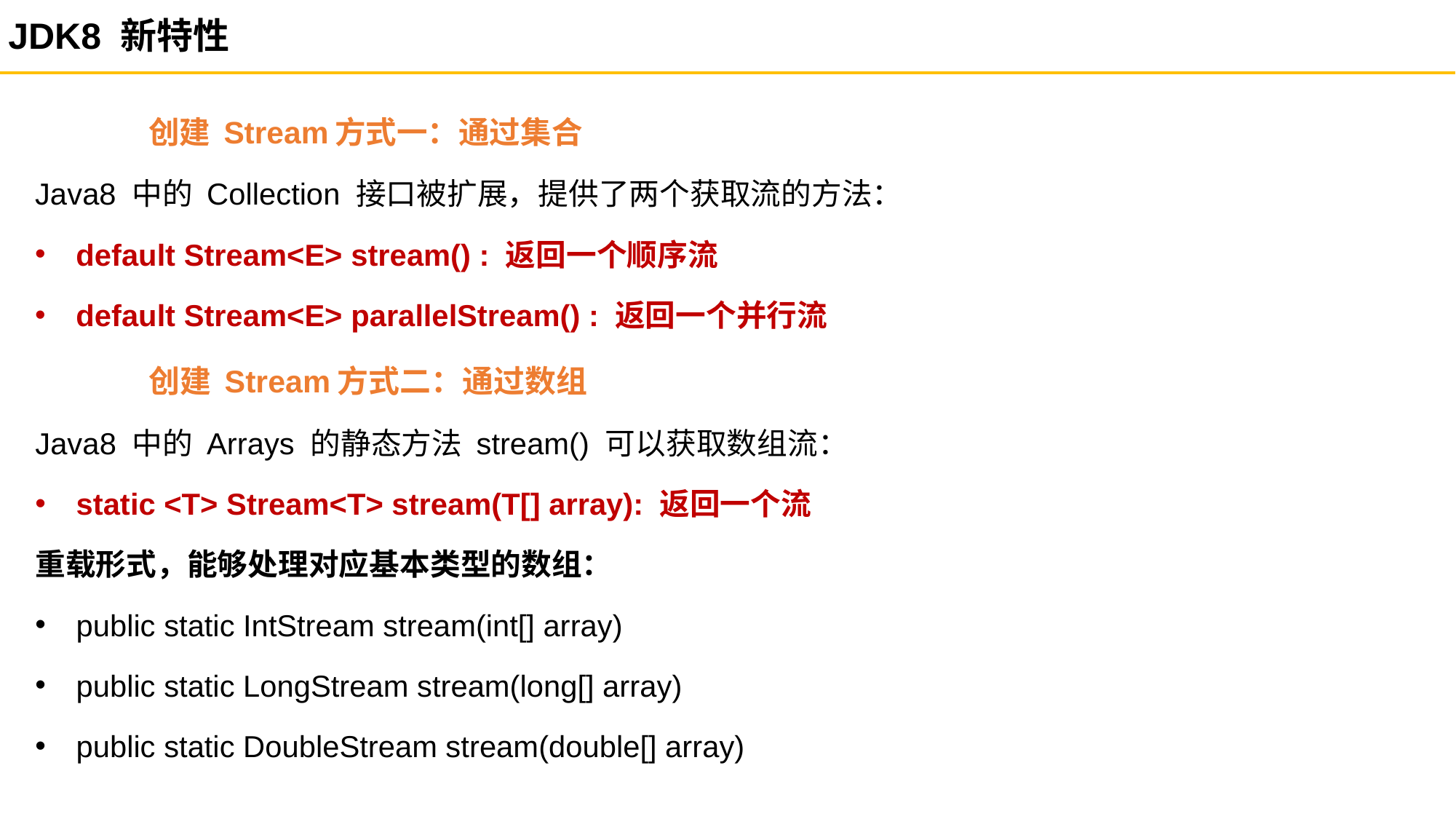

JDK8 新特性
创建 Stream方式一：通过集合
Java8 中的 Collection 接口被扩展，提供了两个获取流的方法：
default Stream<E> stream() : 返回一个顺序流
default Stream<E> parallelStream() : 返回一个并行流
创建 Stream方式二：通过数组
Java8 中的 Arrays 的静态方法 stream() 可以获取数组流：
static <T> Stream<T> stream(T[] array): 返回一个流
重载形式，能够处理对应基本类型的数组：
public static IntStream stream(int[] array)
public static LongStream stream(long[] array)
public static DoubleStream stream(double[] array)